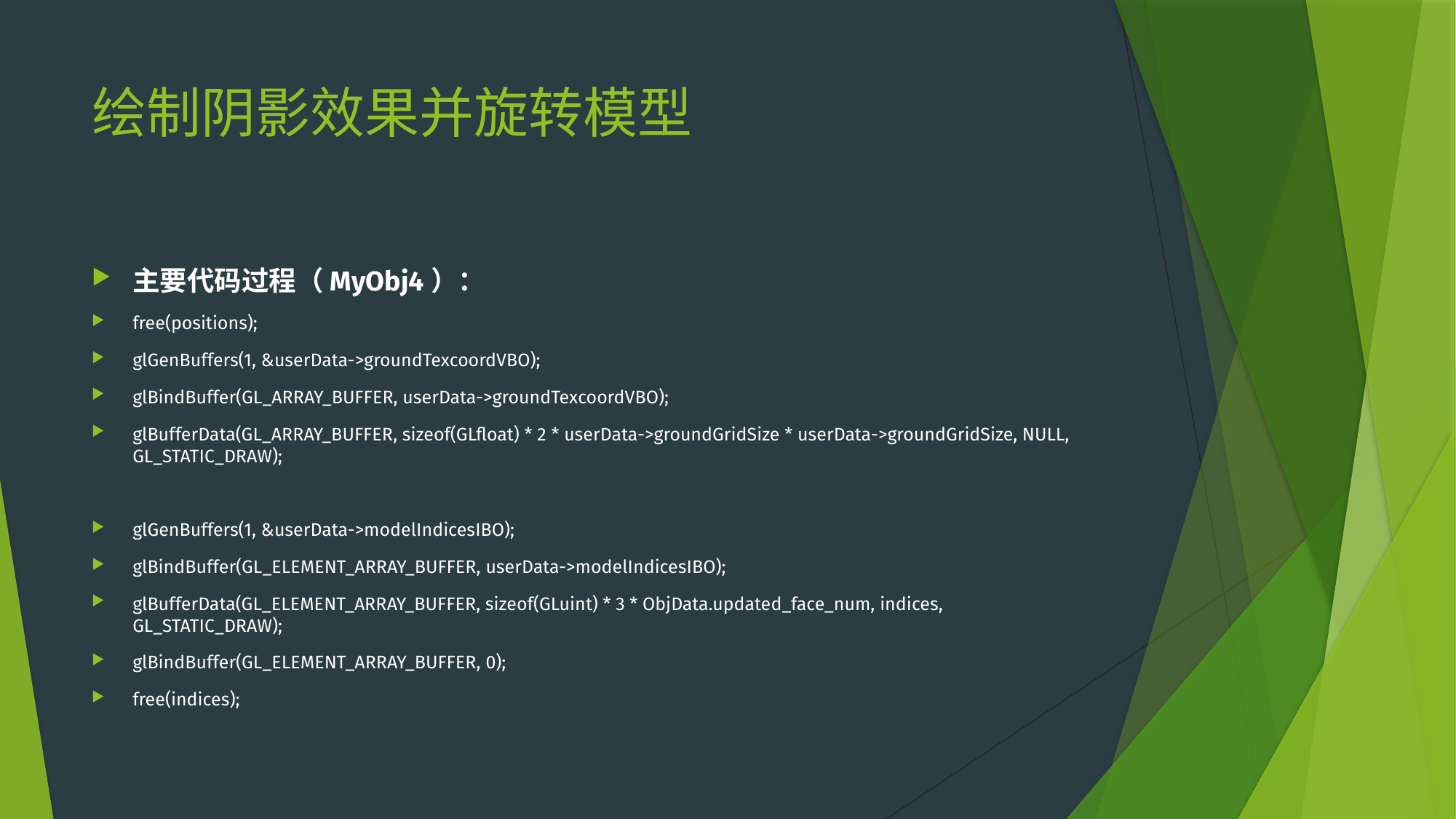

# 绘制阴影效果并旋转模型
主要代码过程（MyObj4）：
free(positions);
glGenBuffers(1, &userData->groundTexcoordVBO);
glBindBuffer(GL_ARRAY_BUFFER, userData->groundTexcoordVBO);
glBufferData(GL_ARRAY_BUFFER, sizeof(GLfloat) * 2 * userData->groundGridSize * userData->groundGridSize, NULL, GL_STATIC_DRAW);

glGenBuffers(1, &userData->modelIndicesIBO);
glBindBuffer(GL_ELEMENT_ARRAY_BUFFER, userData->modelIndicesIBO);
glBufferData(GL_ELEMENT_ARRAY_BUFFER, sizeof(GLuint) * 3 * ObjData.updated_face_num, indices, GL_STATIC_DRAW);
glBindBuffer(GL_ELEMENT_ARRAY_BUFFER, 0);
free(indices);